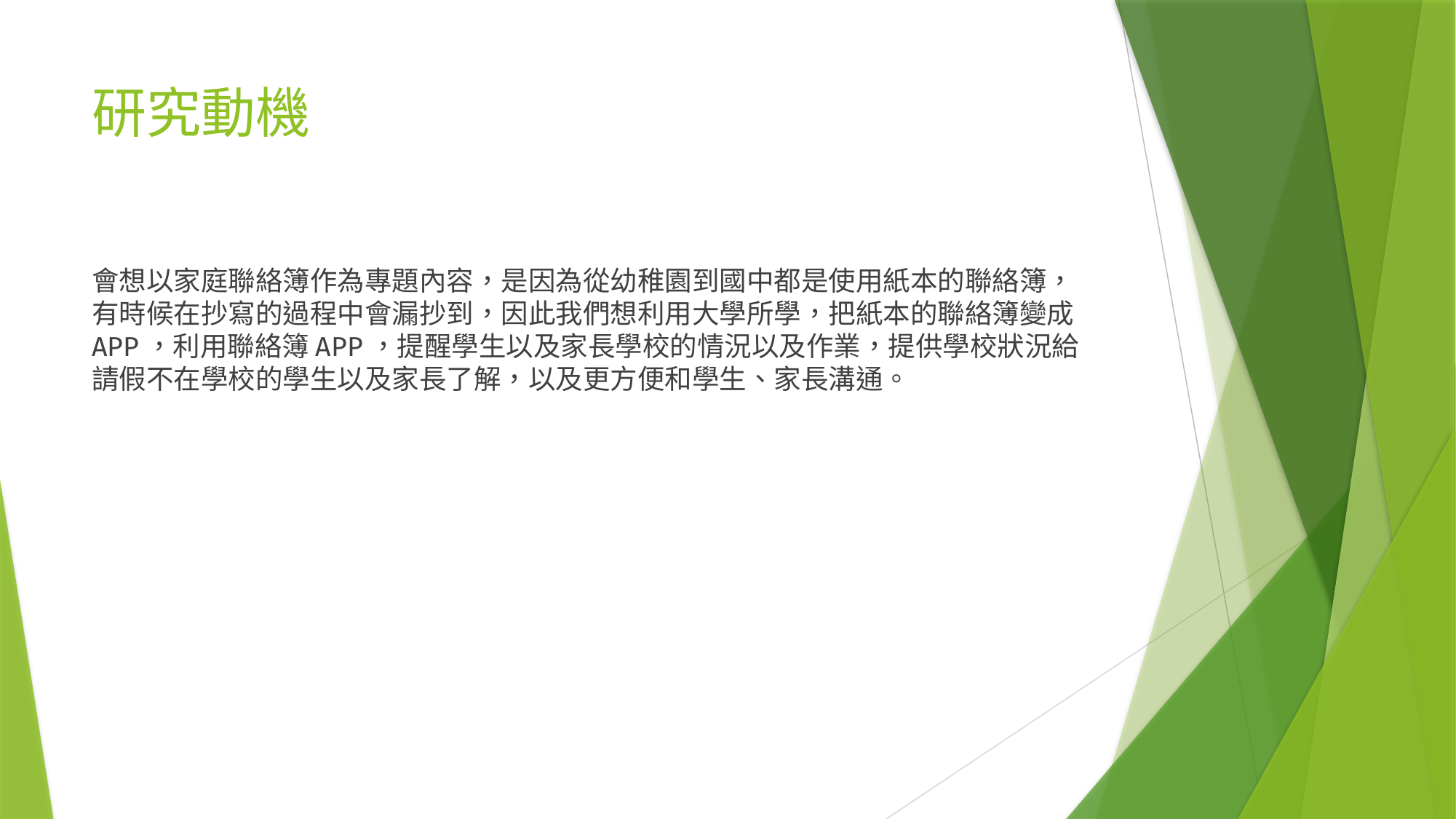

# 研究動機
會想以家庭聯絡簿作為專題內容，是因為從幼稚園到國中都是使用紙本的聯絡簿，有時候在抄寫的過程中會漏抄到，因此我們想利用大學所學，把紙本的聯絡簿變成APP，利用聯絡簿APP，提醒學生以及家長學校的情況以及作業，提供學校狀況給請假不在學校的學生以及家長了解，以及更方便和學生、家長溝通。